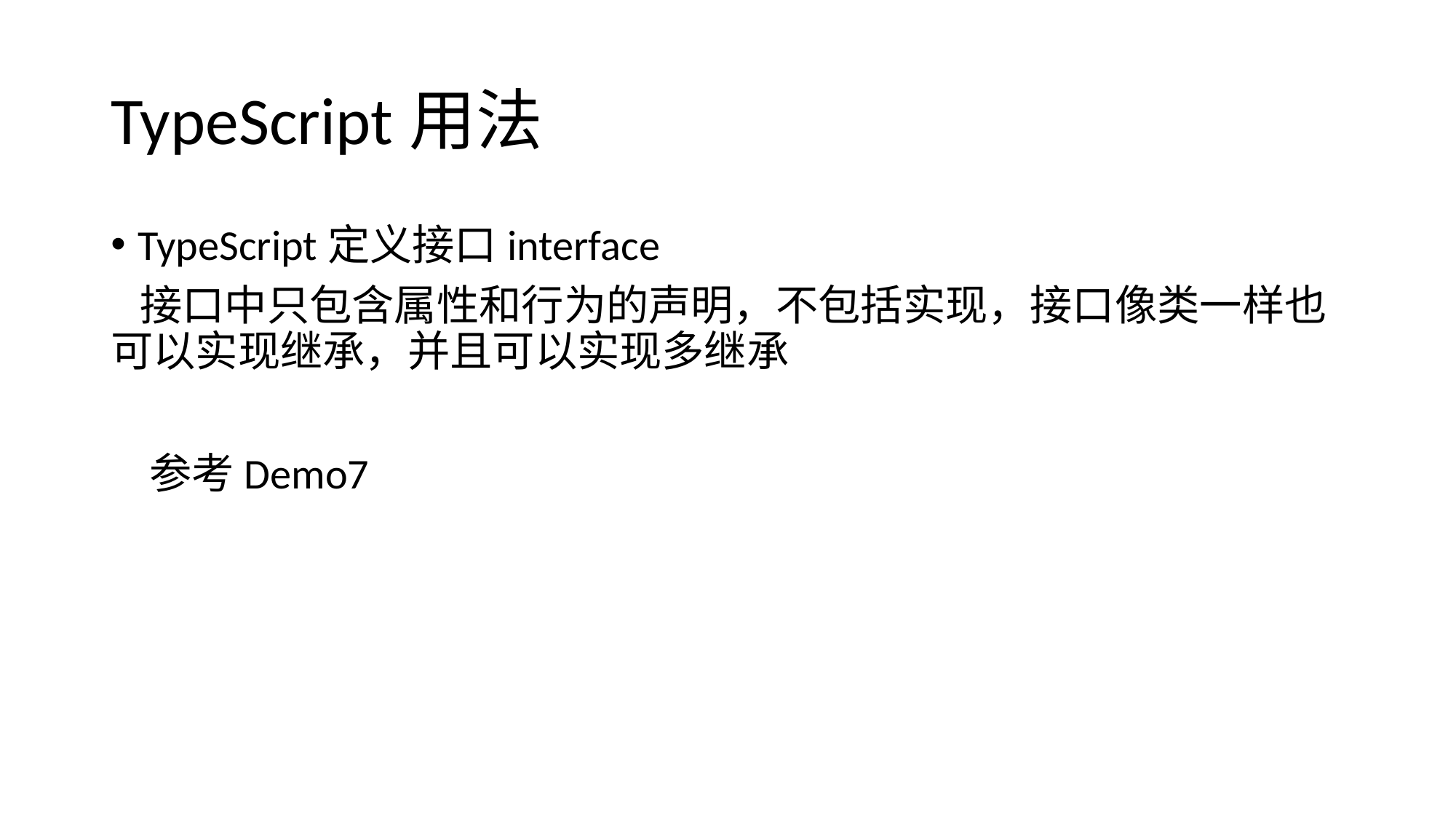

# TypeScript用法
TypeScript定义接口interface
  接口中只包含属性和行为的声明，不包括实现，接口像类一样也可以实现继承，并且可以实现多继承

   参考Demo7